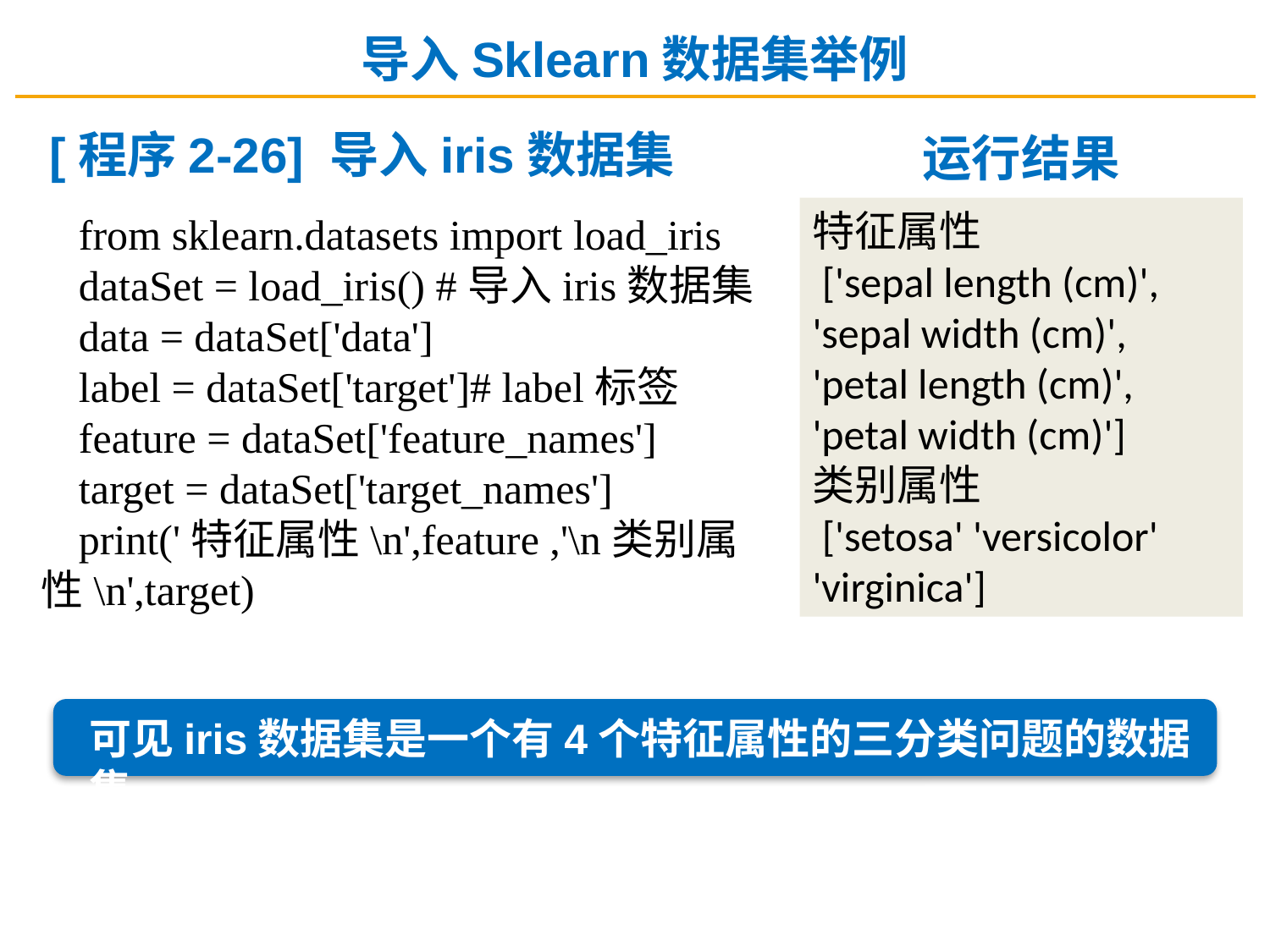

导入Sklearn数据集举例
[程序2-26] 导入iris数据集
运行结果
特征属性
 ['sepal length (cm)', 'sepal width (cm)', 'petal length (cm)', 'petal width (cm)']
类别属性
 ['setosa' 'versicolor' 'virginica']
from sklearn.datasets import load_iris
dataSet = load_iris() #导入iris数据集
data = dataSet['data']
label = dataSet['target']# label标签
feature = dataSet['feature_names']
target = dataSet['target_names']
print('特征属性\n',feature ,'\n类别属性\n',target)

可见iris数据集是一个有4个特征属性的三分类问题的数据集